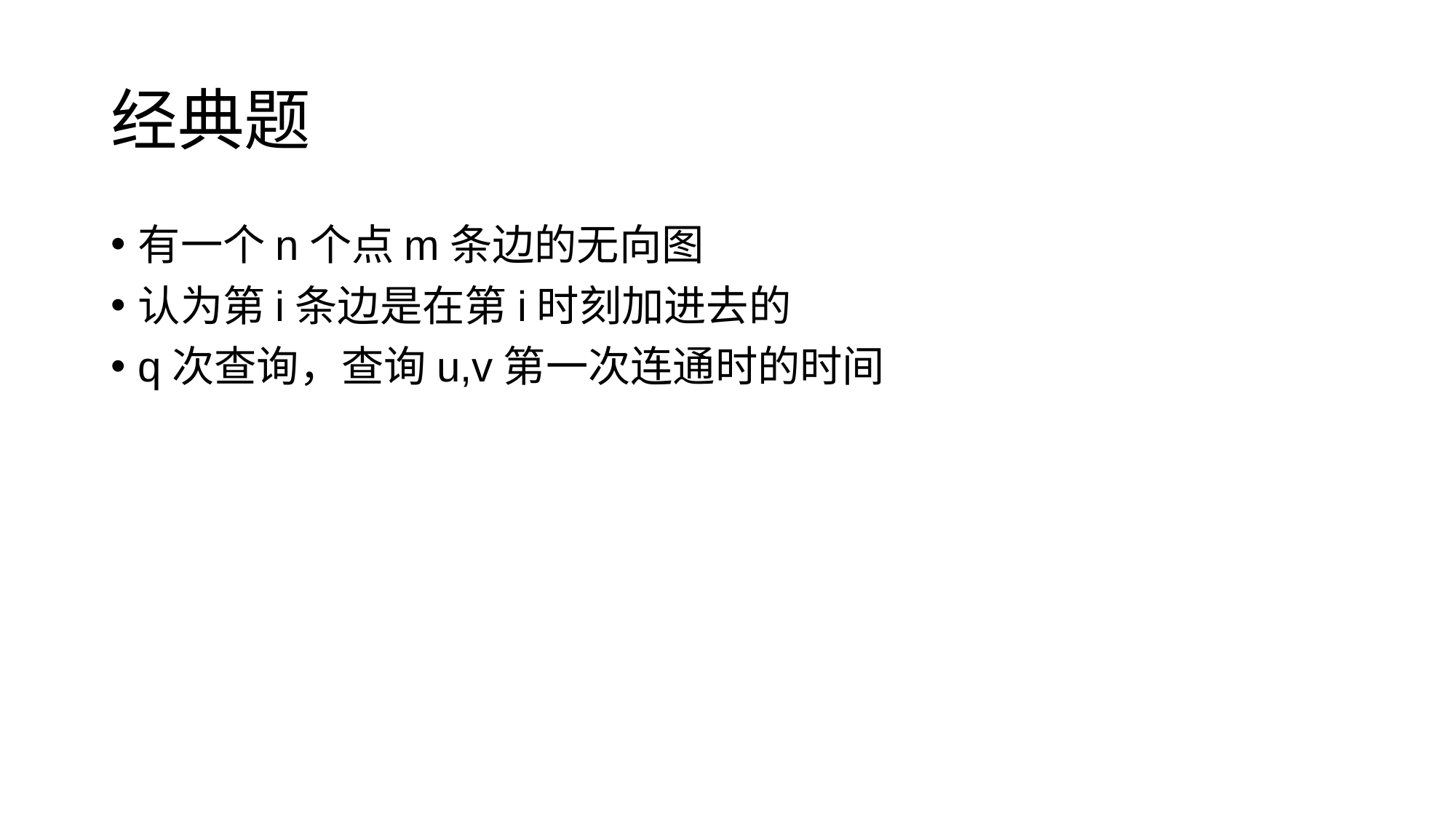

# 经典题
有一个n个点m条边的无向图
认为第i条边是在第i时刻加进去的
q次查询，查询u,v第一次连通时的时间